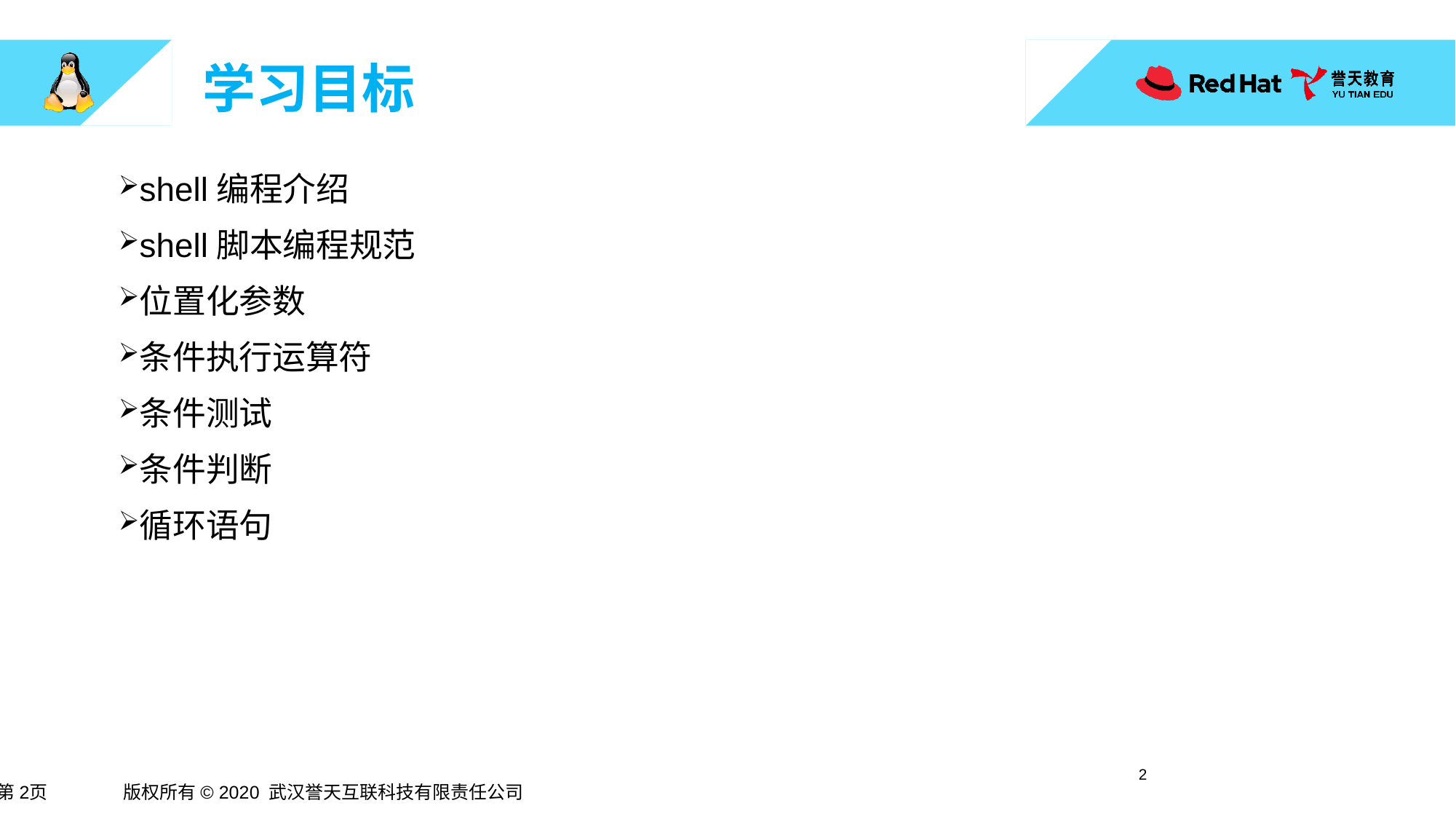

shell编程介绍
shell脚本编程规范
位置化参数
条件执行运算符
条件测试
条件判断
循环语句

2